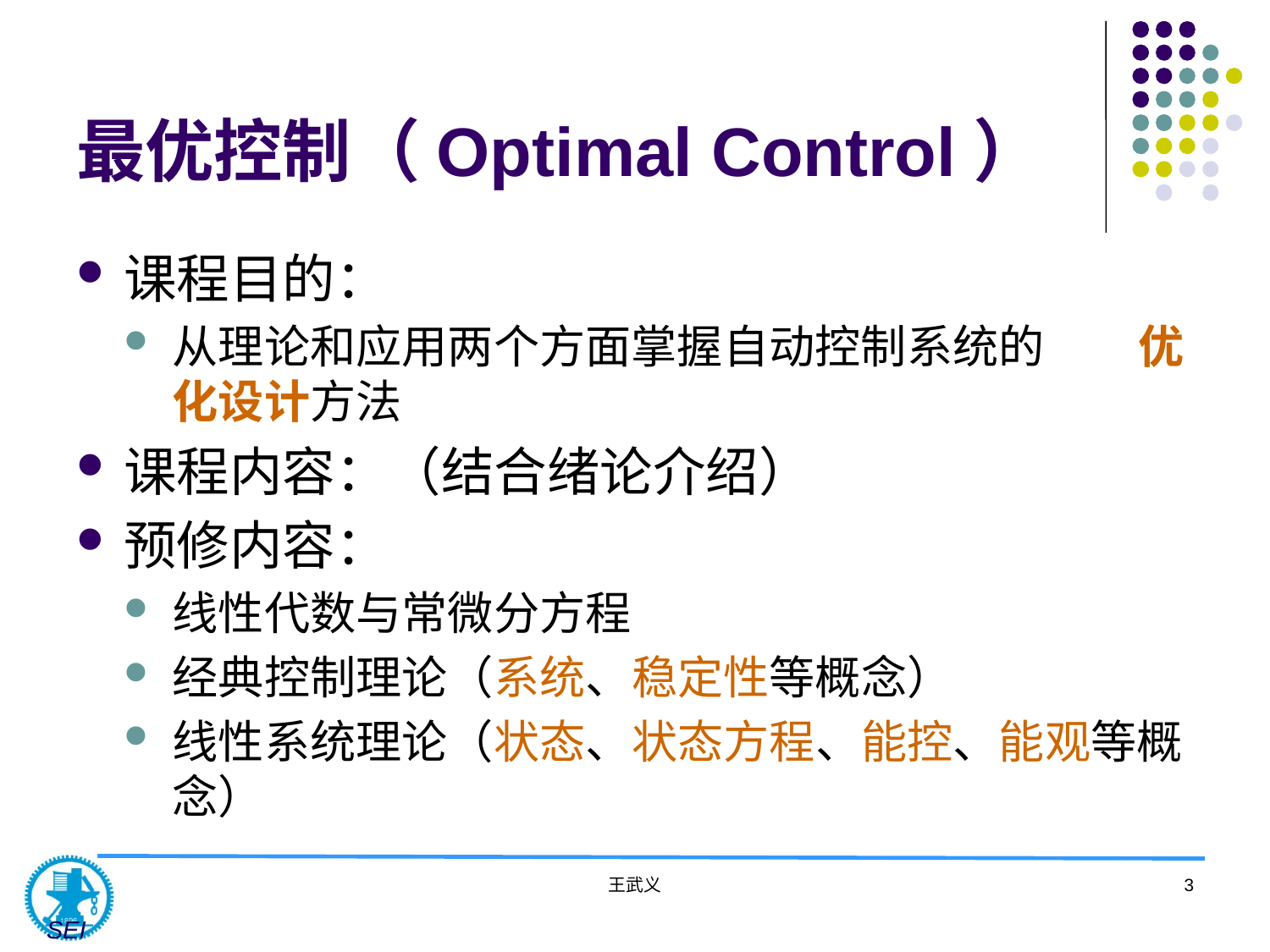

# 最优控制（Optimal Control）
课程目的：
从理论和应用两个方面掌握自动控制系统的         优化设计方法
课程内容：（结合绪论介绍）
预修内容：
线性代数与常微分方程
经典控制理论（系统、稳定性等概念）
线性系统理论（状态、状态方程、能控、能观等概念）
王武义
3